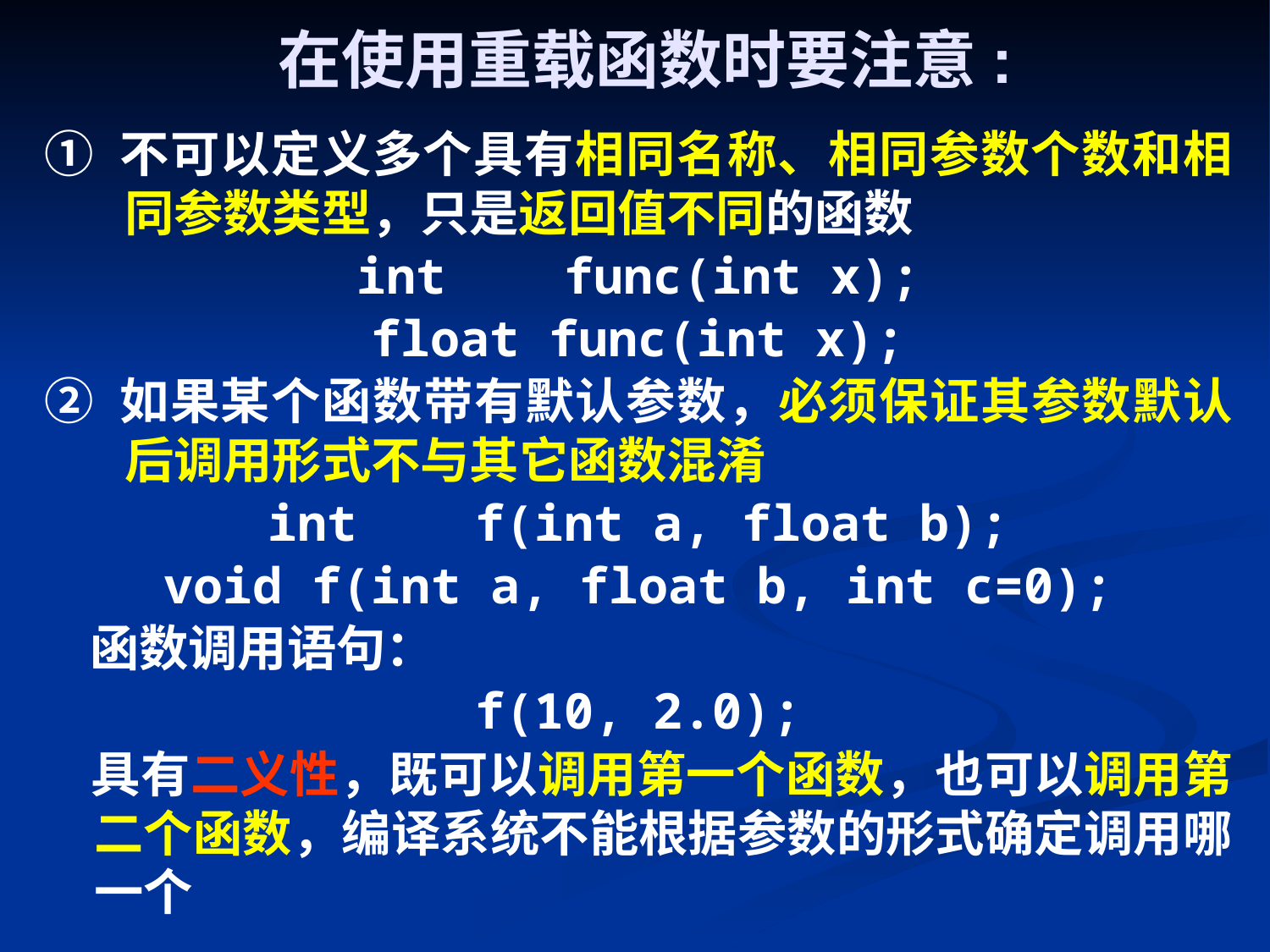

# 在使用重载函数时要注意:
① 不可以定义多个具有相同名称、相同参数个数和相同参数类型，只是返回值不同的函数
int    func(int x);
float func(int x);
② 如果某个函数带有默认参数，必须保证其参数默认后调用形式不与其它函数混淆
int    f(int a, float b);
void f(int a, float b, int c=0);
   函数调用语句：
f(10, 2.0);
   具有二义性，既可以调用第一个函数，也可以调用第二个函数，编译系统不能根据参数的形式确定调用哪一个